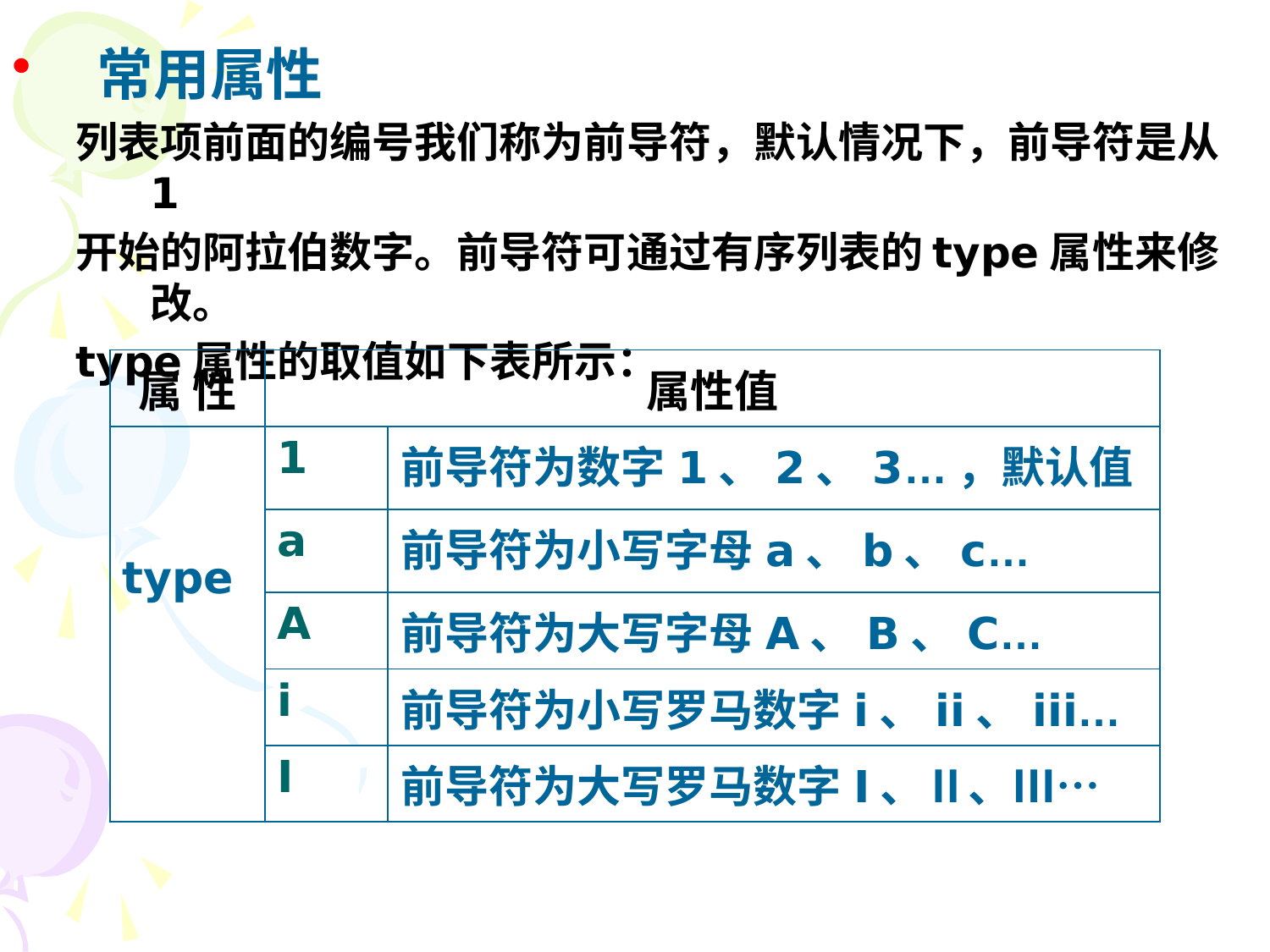

常用属性
列表项前面的编号我们称为前导符，默认情况下，前导符是从1
开始的阿拉伯数字。前导符可通过有序列表的type属性来修改。
type属性的取值如下表所示：

| 属 性 | 属性值 |  |  |
| --- | --- | --- | --- |
| type | 1 | 前导符为数字1、2、3…，默认值 |  |
|  | a | 前导符为小写字母a、b、c… |  |
|  | A | 前导符为大写字母A、B、C… |  |
|  | i | 前导符为小写罗马数字i、ii、iii… |  |
|  | I | 前导符为大写罗马数字I、Ⅱ、Ⅲ… |  |